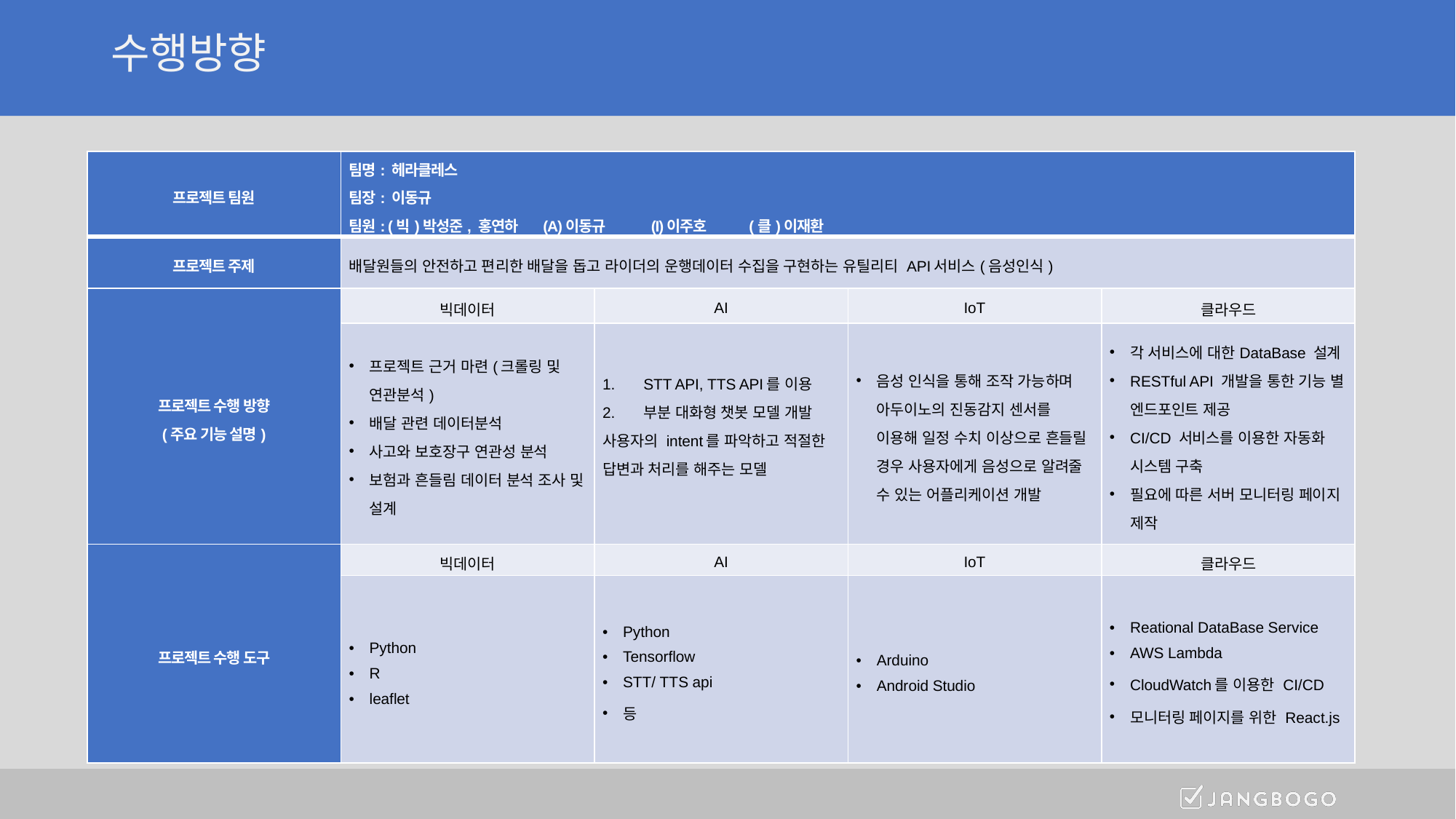

# 수행방향
| 프로젝트 팀원 | 팀명: 헤라클레스 팀장: 이동규 팀원: (빅)박성준, 홍연하 (A)이동규 (I)이주호 (클)이재환 |  |  |  |
| --- | --- | --- | --- | --- |
| 프로젝트 주제 | 배달원들의 안전하고 편리한 배달을 돕고 라이더의 운행데이터 수집을 구현하는 유틸리티 API서비스(음성인식) |  |  |  |
| 프로젝트 수행 방향 (주요 기능 설명) | 빅데이터 | AI | IoT | 클라우드 |
|  | 프로젝트 근거 마련(크롤링 및 연관분석) 배달 관련 데이터분석 사고와 보호장구 연관성 분석 보험과 흔들림 데이터 분석 조사 및 설계 | STT API, TTS API를 이용 부분 대화형 챗봇 모델 개발 사용자의 intent를 파악하고 적절한 답변과 처리를 해주는 모델 | 음성 인식을 통해 조작 가능하며 아두이노의 진동감지 센서를 이용해 일정 수치 이상으로 흔들릴 경우 사용자에게 음성으로 알려줄 수 있는 어플리케이션 개발 | 각 서비스에 대한DataBase 설계 RESTful API 개발을 통한 기능 별 엔드포인트 제공 CI/CD 서비스를 이용한 자동화 시스템 구축 필요에 따른 서버 모니터링 페이지 제작 |
| 프로젝트 수행 도구 | 빅데이터 | AI | IoT | 클라우드 |
|  | Python R leaflet | Python Tensorflow STT/ TTS api 등 | Arduino Android Studio | Reational DataBase Service AWS Lambda CloudWatch를 이용한 CI/CD 모니터링 페이지를 위한 React.js |